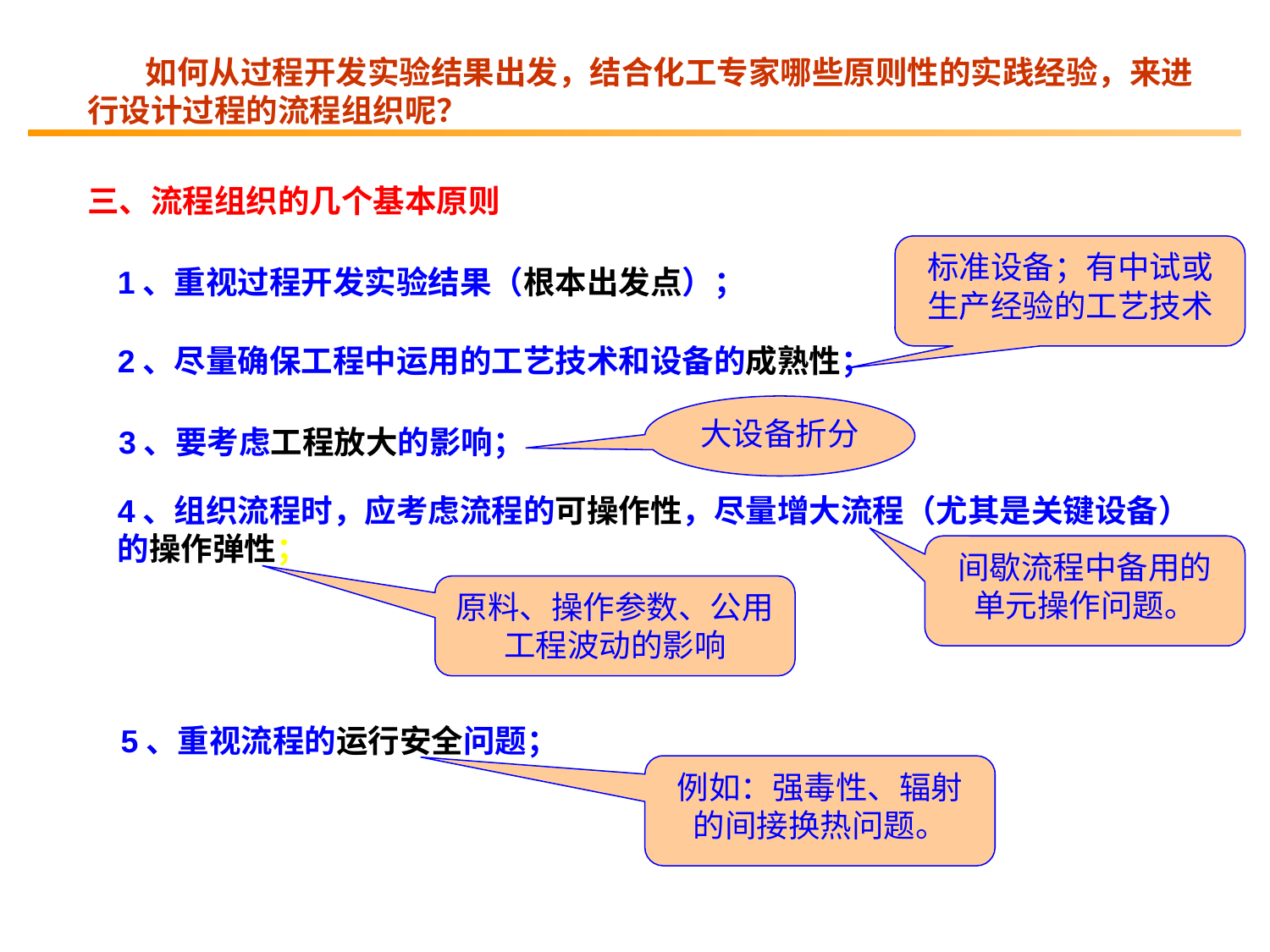

如何从过程开发实验结果出发，结合化工专家哪些原则性的实践经验，来进行设计过程的流程组织呢？
三、流程组织的几个基本原则
标准设备；有中试或生产经验的工艺技术
1、重视过程开发实验结果（根本出发点）；
2、尽量确保工程中运用的工艺技术和设备的成熟性；
大设备折分
3、要考虑工程放大的影响；
4、组织流程时，应考虑流程的可操作性，尽量增大流程（尤其是关键设备）的操作弹性；
间歇流程中备用的单元操作问题。
原料、操作参数、公用工程波动的影响
5、重视流程的运行安全问题；
例如：强毒性、辐射的间接换热问题。